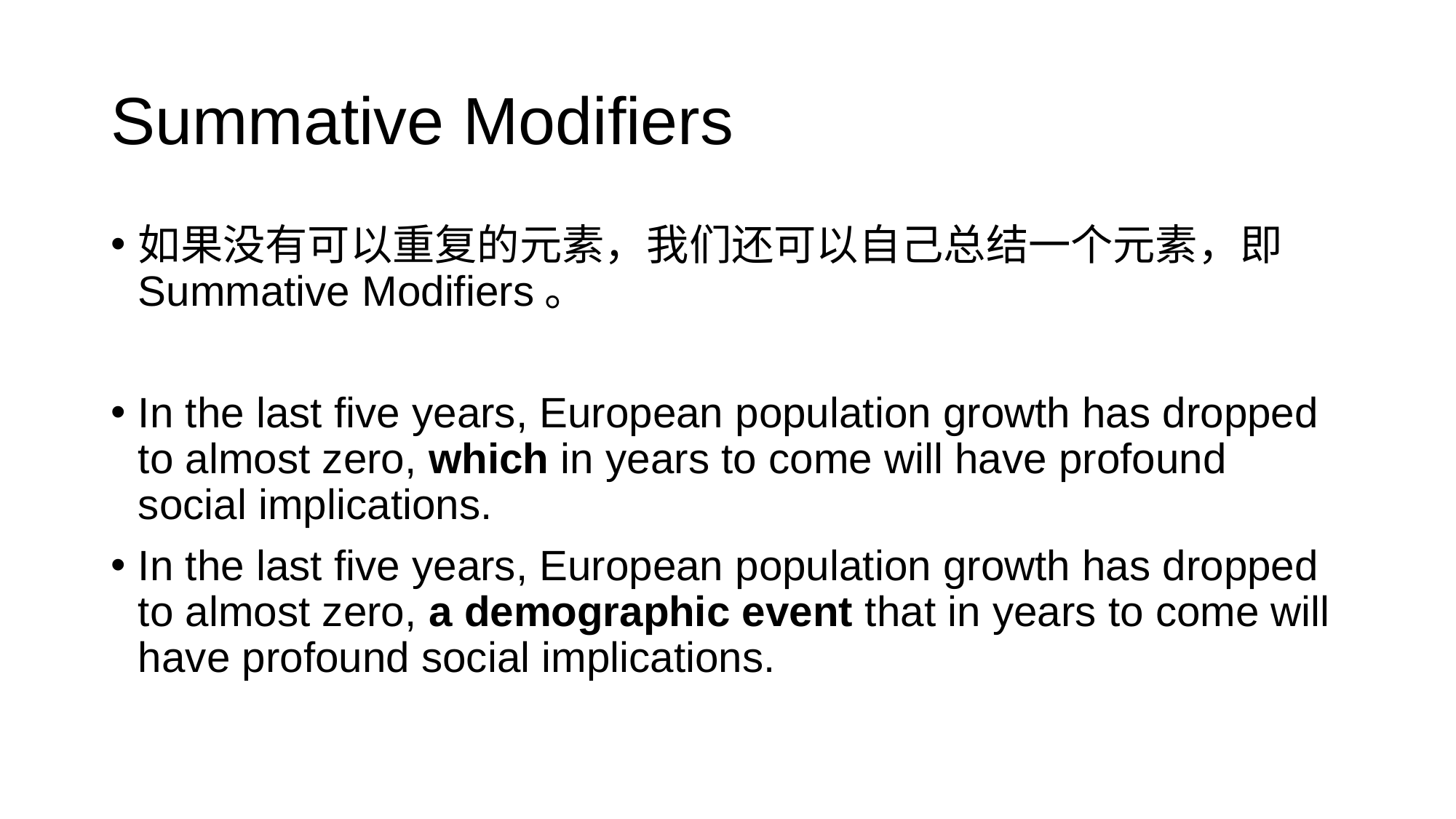

# Summative Modifiers
如果没有可以重复的元素，我们还可以自己总结一个元素，即Summative Modifiers。

In the last five years, European population growth has dropped to almost zero, which in years to come will have profound social implications.
In the last five years, European population growth has dropped to almost zero, a demographic event that in years to come will have profound social implications.